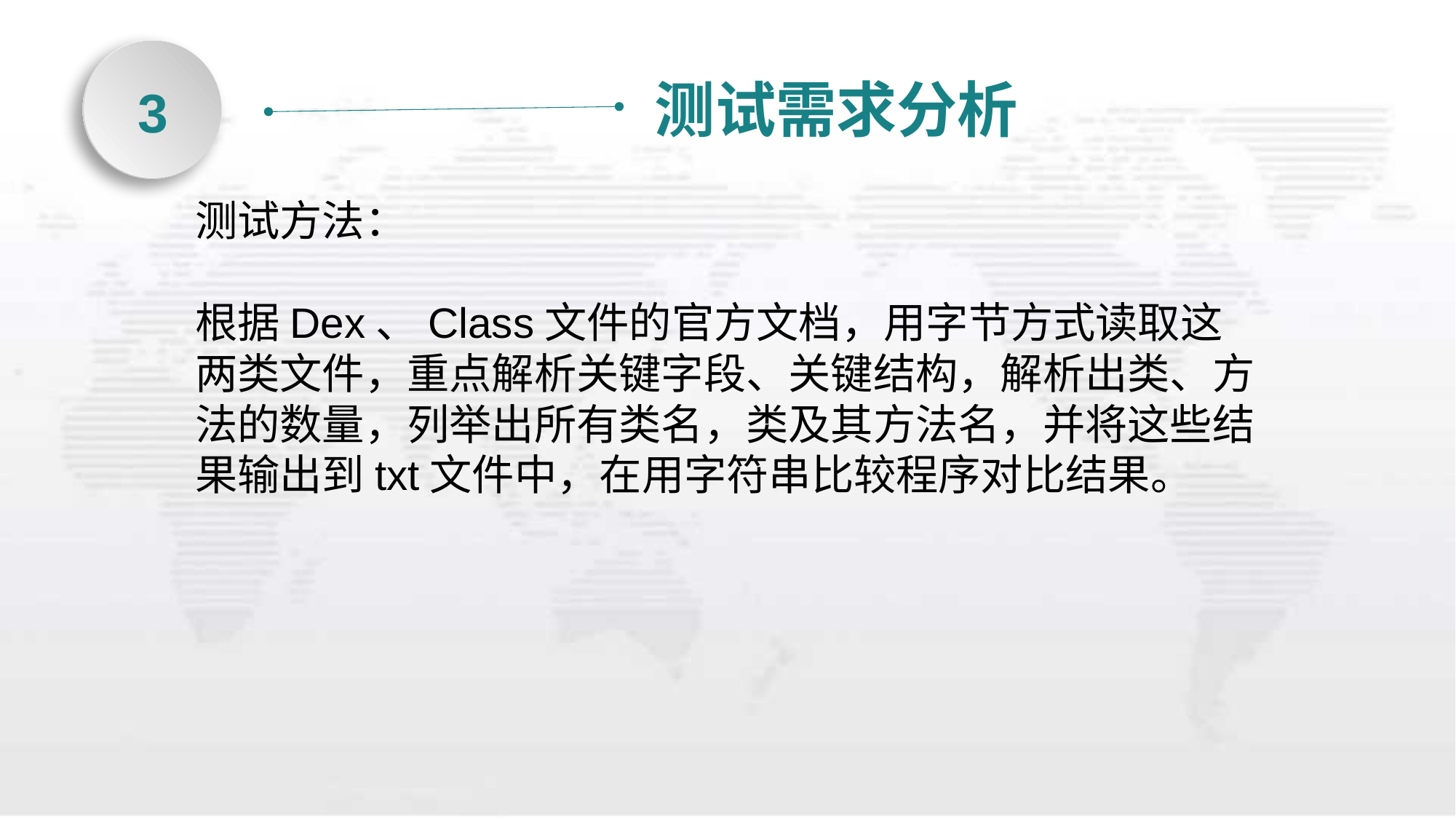

测试需求分析
3
测试方法：

根据Dex、Class文件的官方文档，用字节方式读取这两类文件，重点解析关键字段、关键结构，解析出类、方法的数量，列举出所有类名，类及其方法名，并将这些结果输出到txt文件中，在用字符串比较程序对比结果。